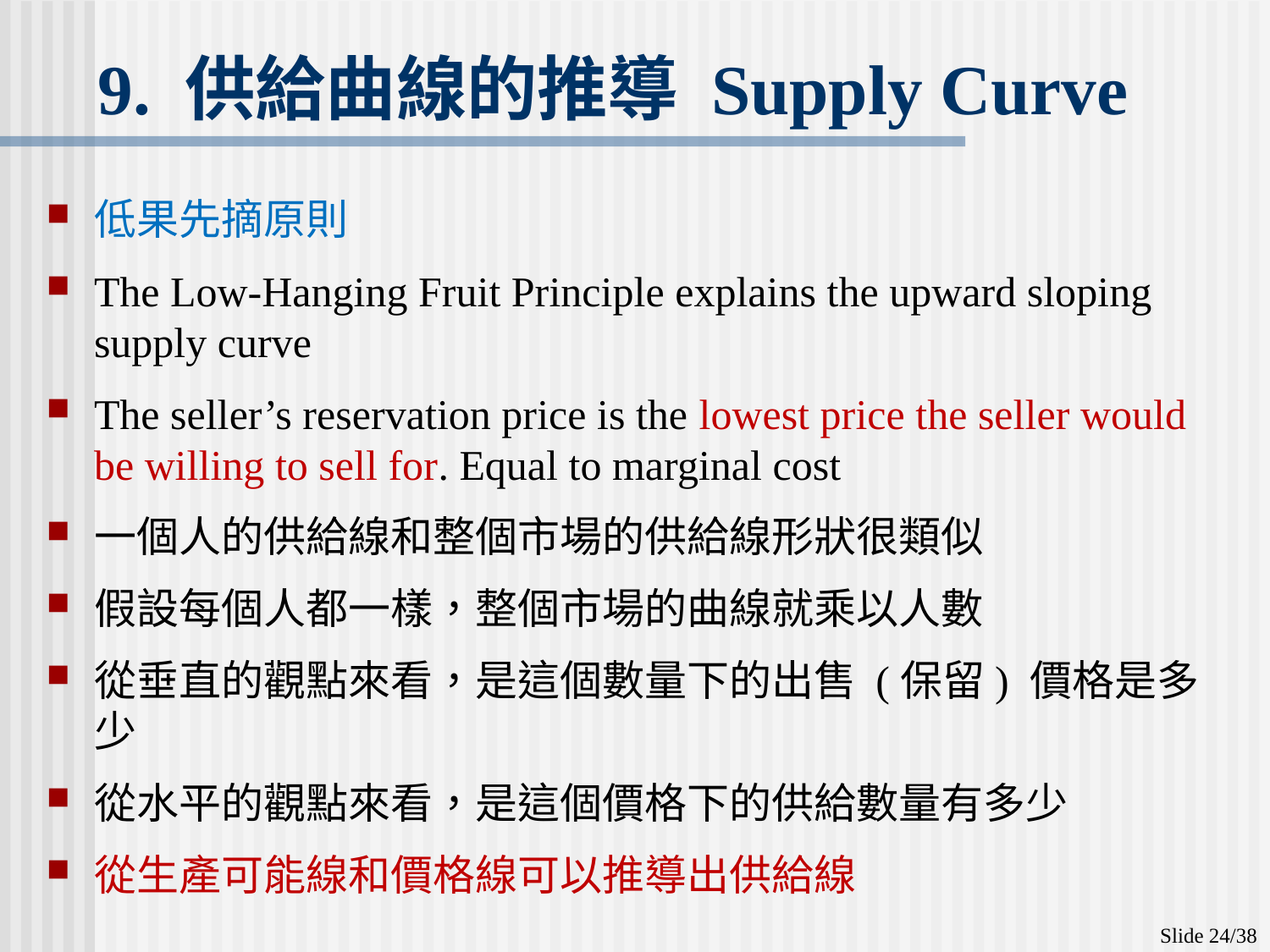

# 9. 供給曲線的推導 Supply Curve
低果先摘原則
The Low-Hanging Fruit Principle explains the upward sloping supply curve
The seller’s reservation price is the lowest price the seller would be willing to sell for. Equal to marginal cost
一個人的供給線和整個市場的供給線形狀很類似
假設每個人都一樣，整個市場的曲線就乘以人數
從垂直的觀點來看，是這個數量下的出售 (保留) 價格是多少
從水平的觀點來看，是這個價格下的供給數量有多少
從生產可能線和價格線可以推導出供給線

Slide 24/38